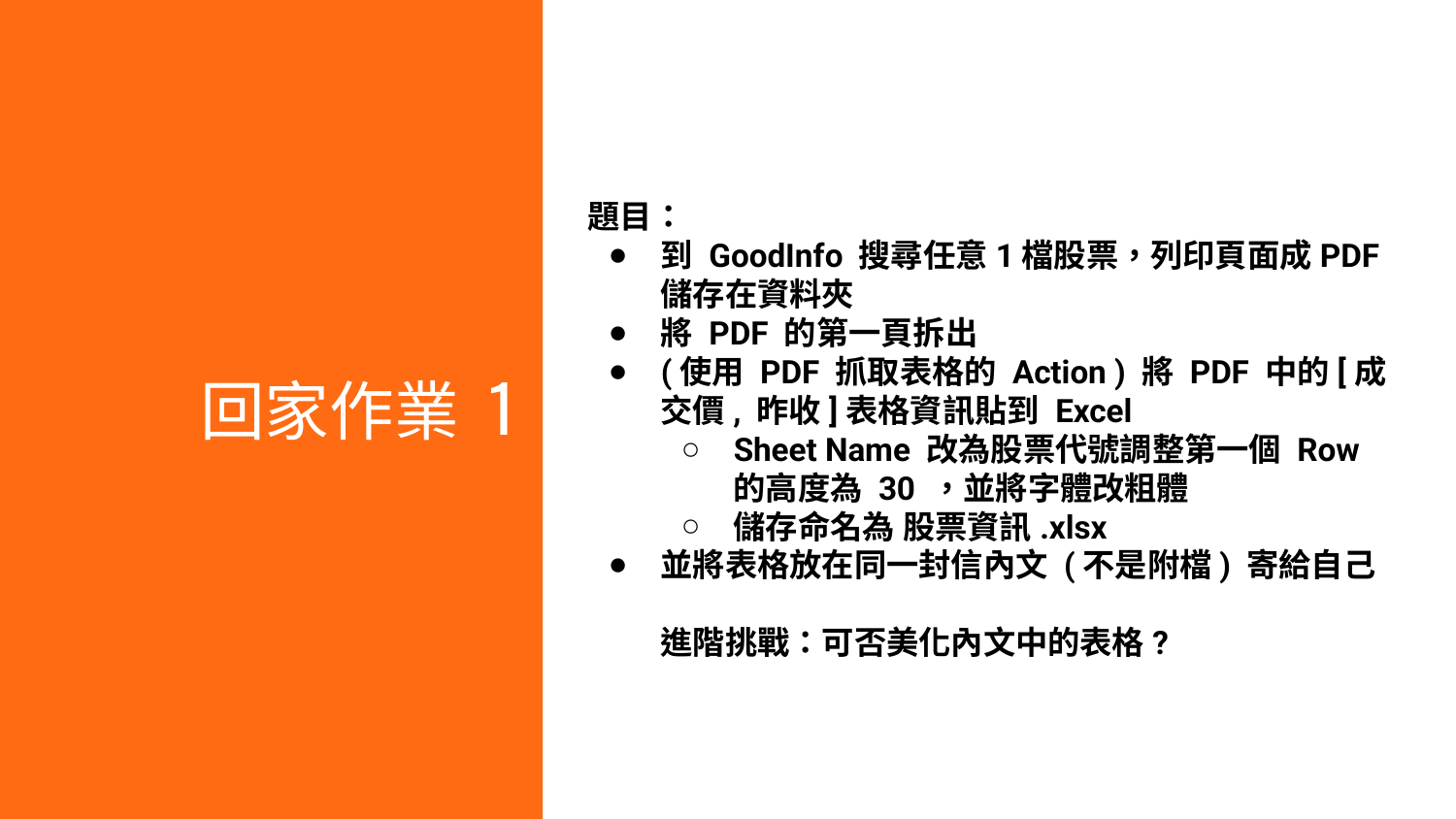

題目：
到 GoodInfo 搜尋任意1檔股票，列印頁面成PDF儲存在資料夾
將 PDF 的第一頁拆出
(使用 PDF 抓取表格的 Action ) 將 PDF 中的[成交價, 昨收]表格資訊貼到 Excel
Sheet Name 改為股票代號調整第一個 Row 的高度為 30 ，並將字體改粗體
儲存命名為 股票資訊.xlsx
並將表格放在同一封信內文 (不是附檔) 寄給自己
進階挑戰：可否美化內文中的表格?
回家作業 1